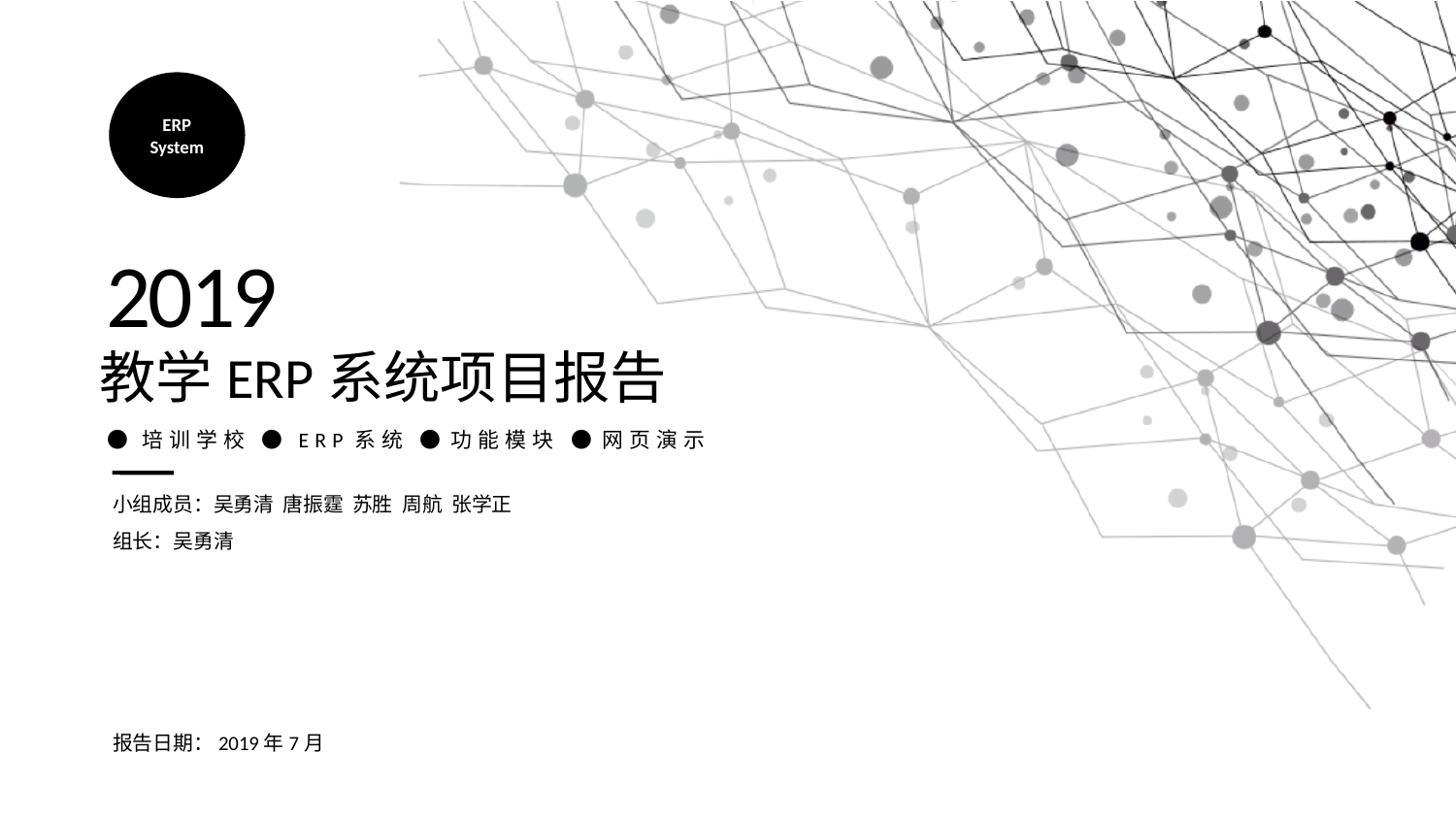

ERP System
2019
教学ERP系统项目报告
●  培训学校 ● ERP系统 ● 功能模块 ● 网页演示
小组成员：吴勇清  唐振霆  苏胜  周航  张学正
组长：吴勇清

报告日期：2019年7月